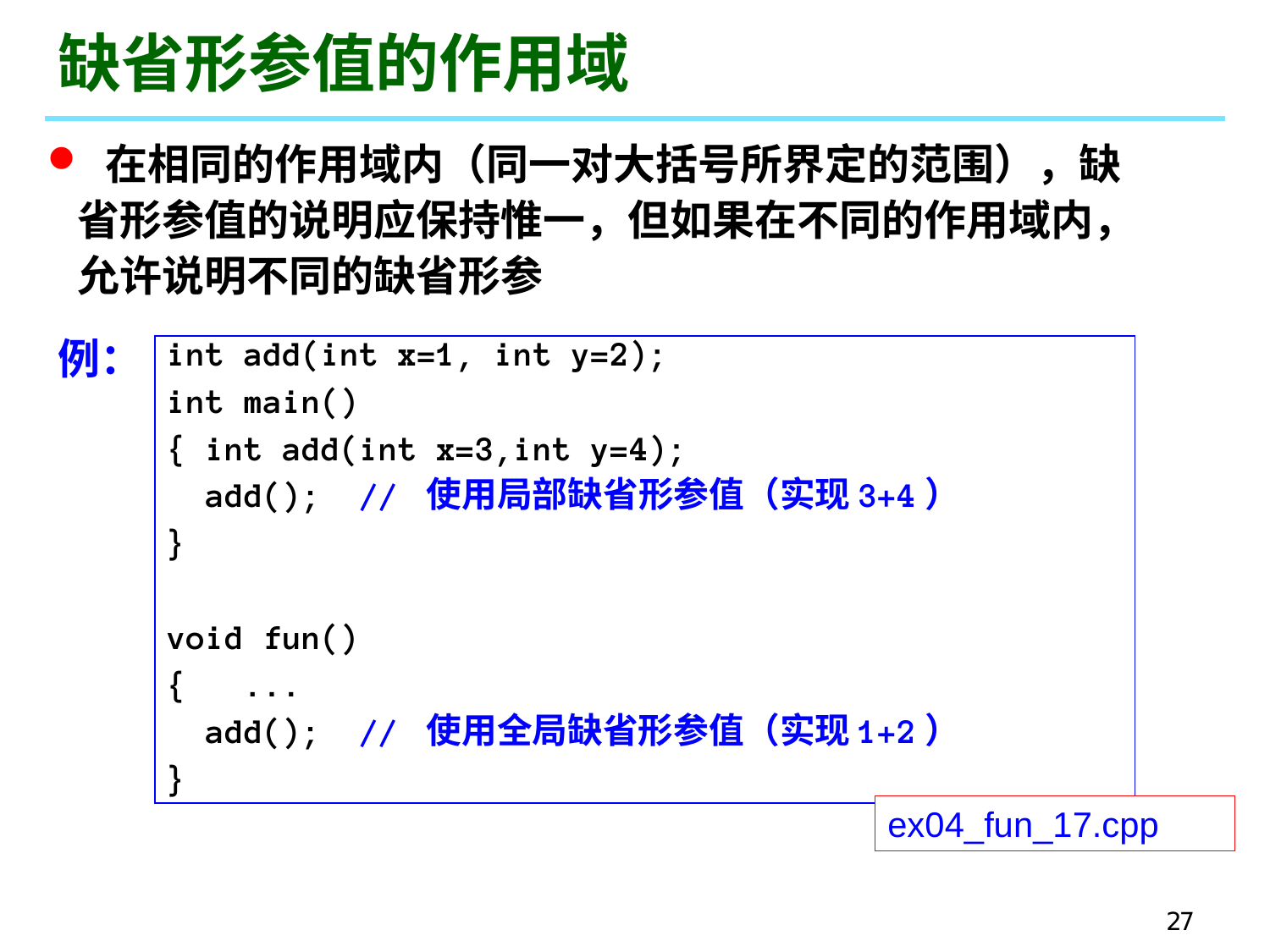

# 缺省形参值的作用域
 在相同的作用域内（同一对大括号所界定的范围），缺省形参值的说明应保持惟一，但如果在不同的作用域内，允许说明不同的缺省形参
例：
int add(int x=1, int y=2);
int main()
{ int add(int x=3,int y=4);
  add();  // 使用局部缺省形参值（实现3+4）
}

void fun()
{   ...
  add();  // 使用全局缺省形参值（实现1+2）
}
ex04_fun_17.cpp
27